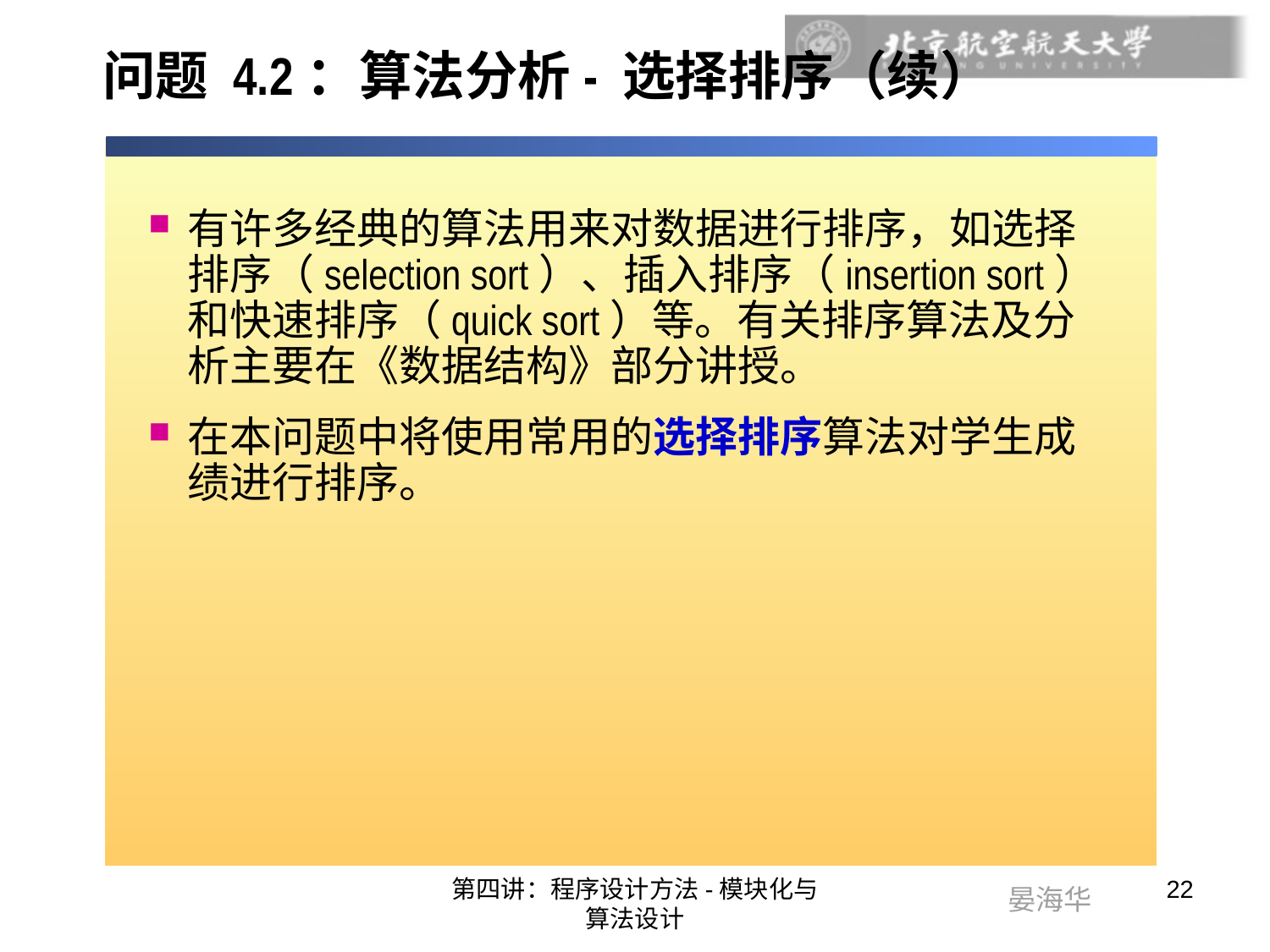

# 问题 4.2：算法分析- 选择排序（续）
有许多经典的算法用来对数据进行排序，如选择排序（selection sort）、插入排序（insertion sort）和快速排序（quick sort）等。有关排序算法及分析主要在《数据结构》部分讲授。
在本问题中将使用常用的选择排序算法对学生成绩进行排序。
第四讲：程序设计方法-模块化与算法设计
22